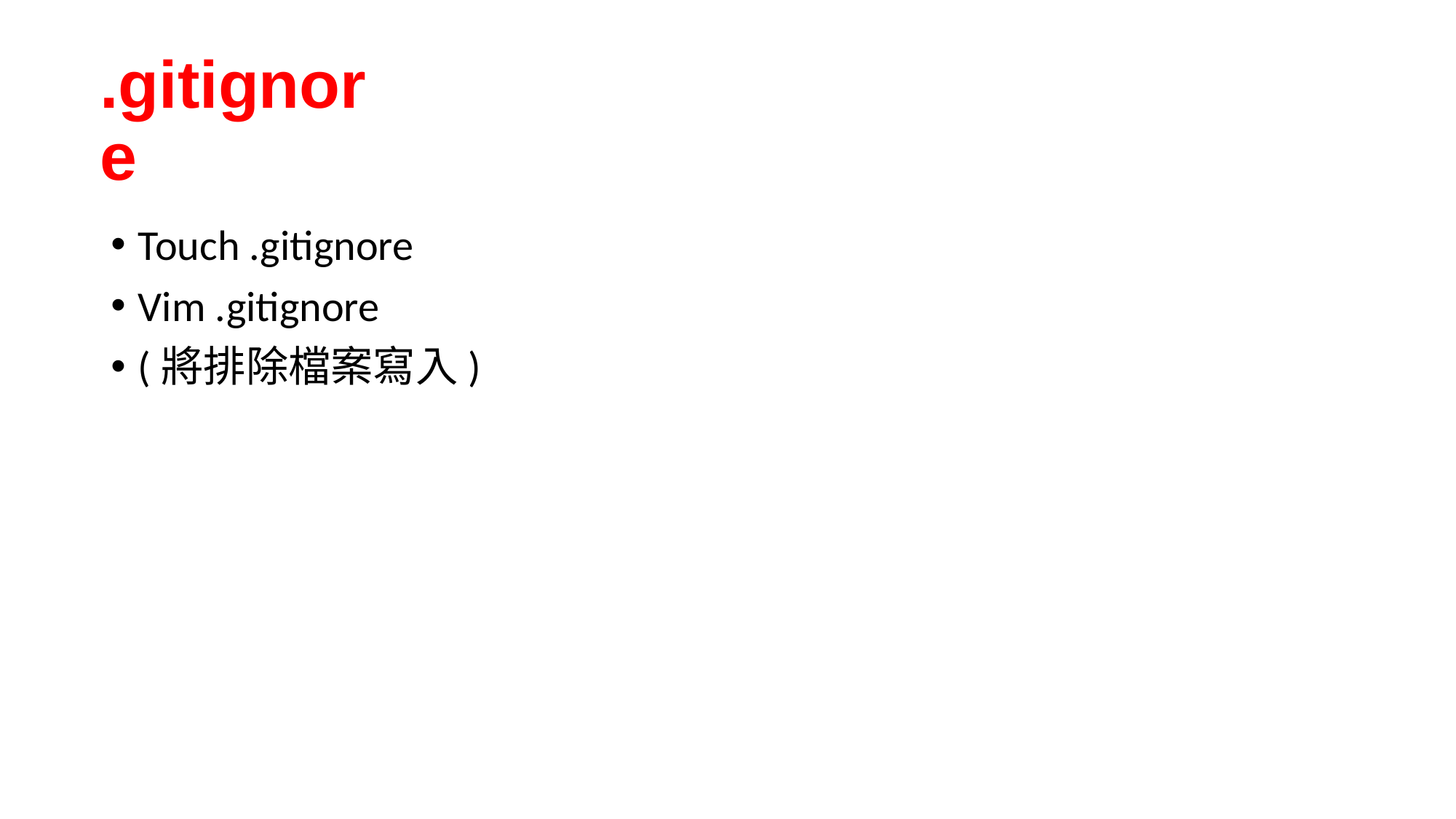

# .gitignore
Touch .gitignore
Vim .gitignore
(將排除檔案寫入)